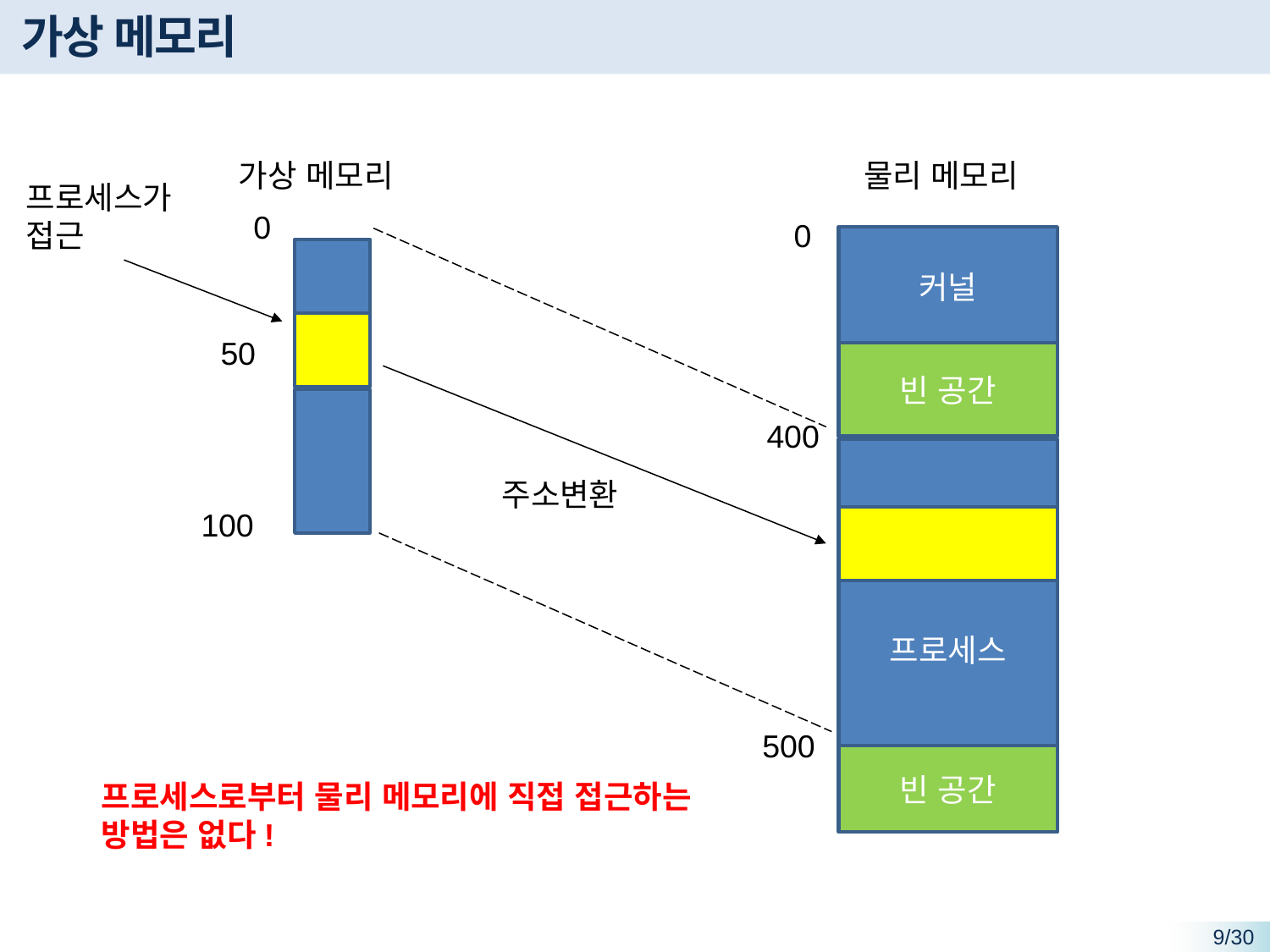

가상 메모리
가상 메모리
물리 메모리
프로세스가 접근
0
0
커널

50
빈 공간

400

프로세스
주소변환
100

500
빈 공간
프로세스로부터 물리 메모리에 직접 접근하는 방법은 없다!